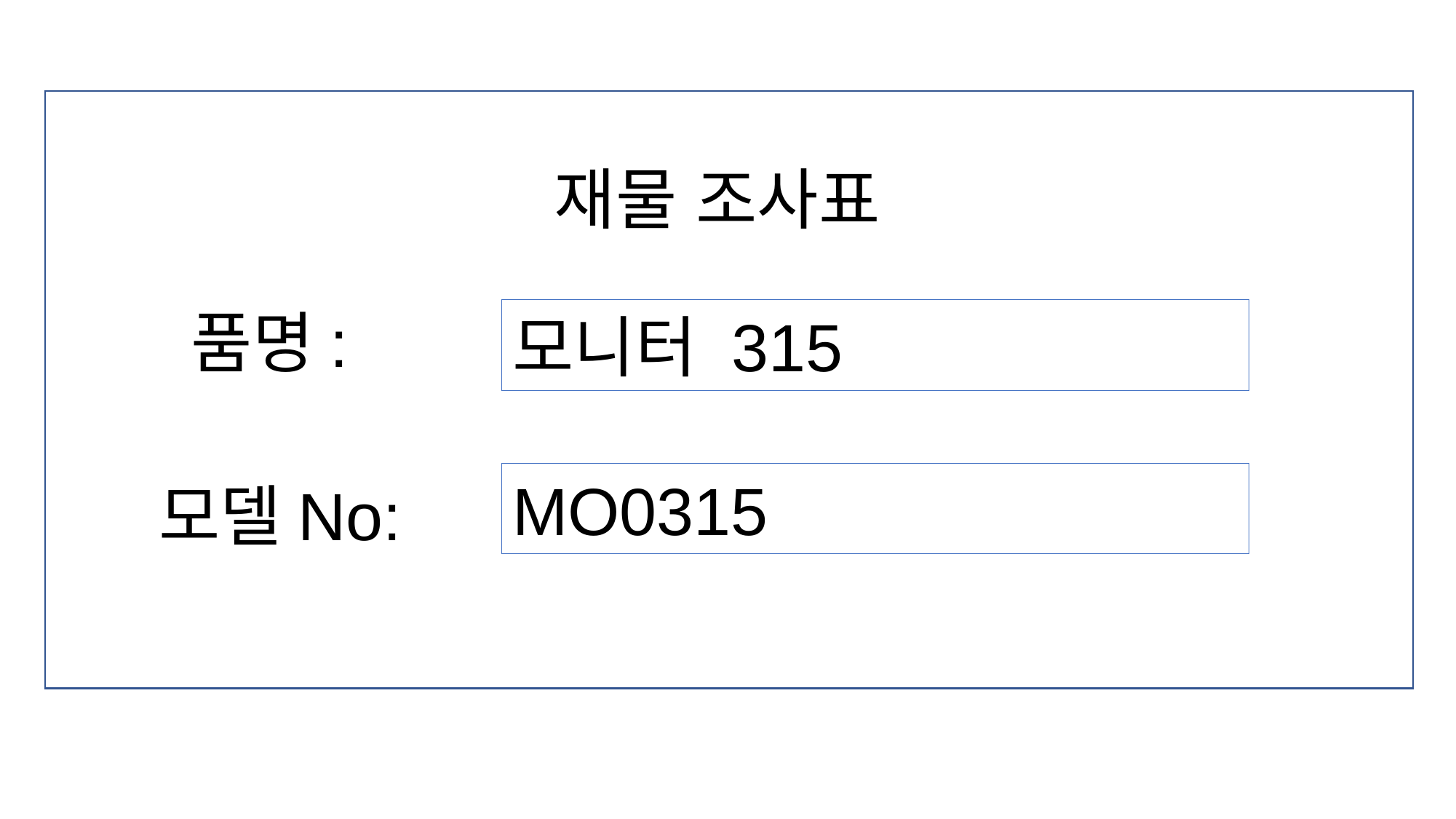

재물 조사표
품명:
모니터 315
MO0315
모델No: